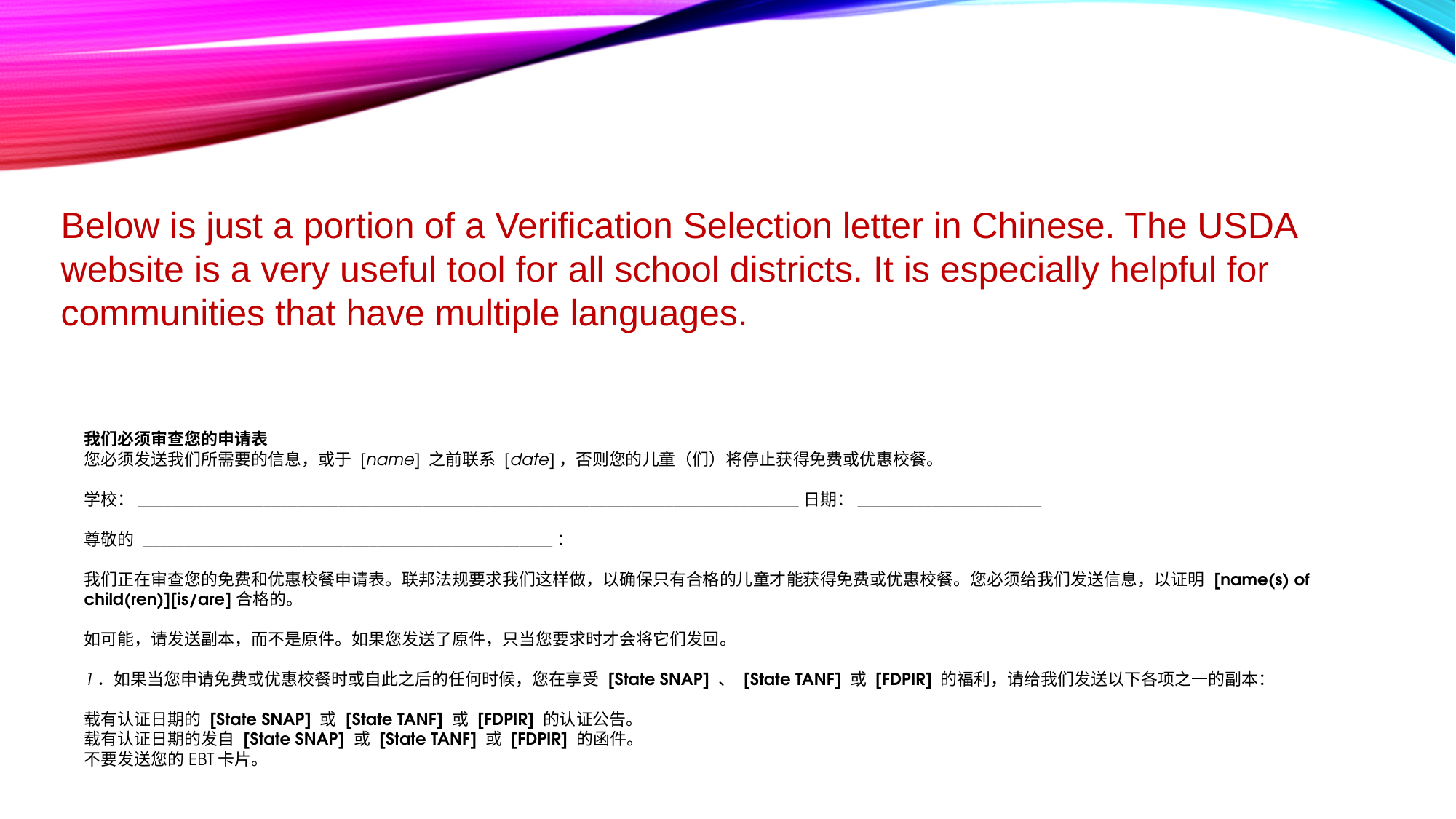

Below is just a portion of a Verification Selection letter in Chinese. The USDA website is a very useful tool for all school districts. It is especially helpful for communities that have multiple languages.
我们必须审查您的申请表
您必须发送我们所需要的信息，或于 [name] 之前联系 [date]，否则您的儿童（们）将停止获得免费或优惠校餐。

学校：_______________________________________________________________________________日期：______________________

尊敬的 _________________________________________________：

我们正在审查您的免费和优惠校餐申请表。联邦法规要求我们这样做，以确保只有合格的儿童才能获得免费或优惠校餐。您必须给我们发送信息，以证明 [name(s) of child(ren)][is/are]合格的。

如可能，请发送副本，而不是原件。如果您发送了原件，只当您要求时才会将它们发回。

1．如果当您申请免费或优惠校餐时或自此之后的任何时候，您在享受 [State SNAP] 、 [State TANF] 或 [FDPIR] 的福利，请给我们发送以下各项之一的副本：

载有认证日期的 [State SNAP] 或 [State TANF] 或 [FDPIR] 的认证公告。
载有认证日期的发自 [State SNAP] 或 [State TANF] 或 [FDPIR] 的函件。
不要发送您的EBT卡片。